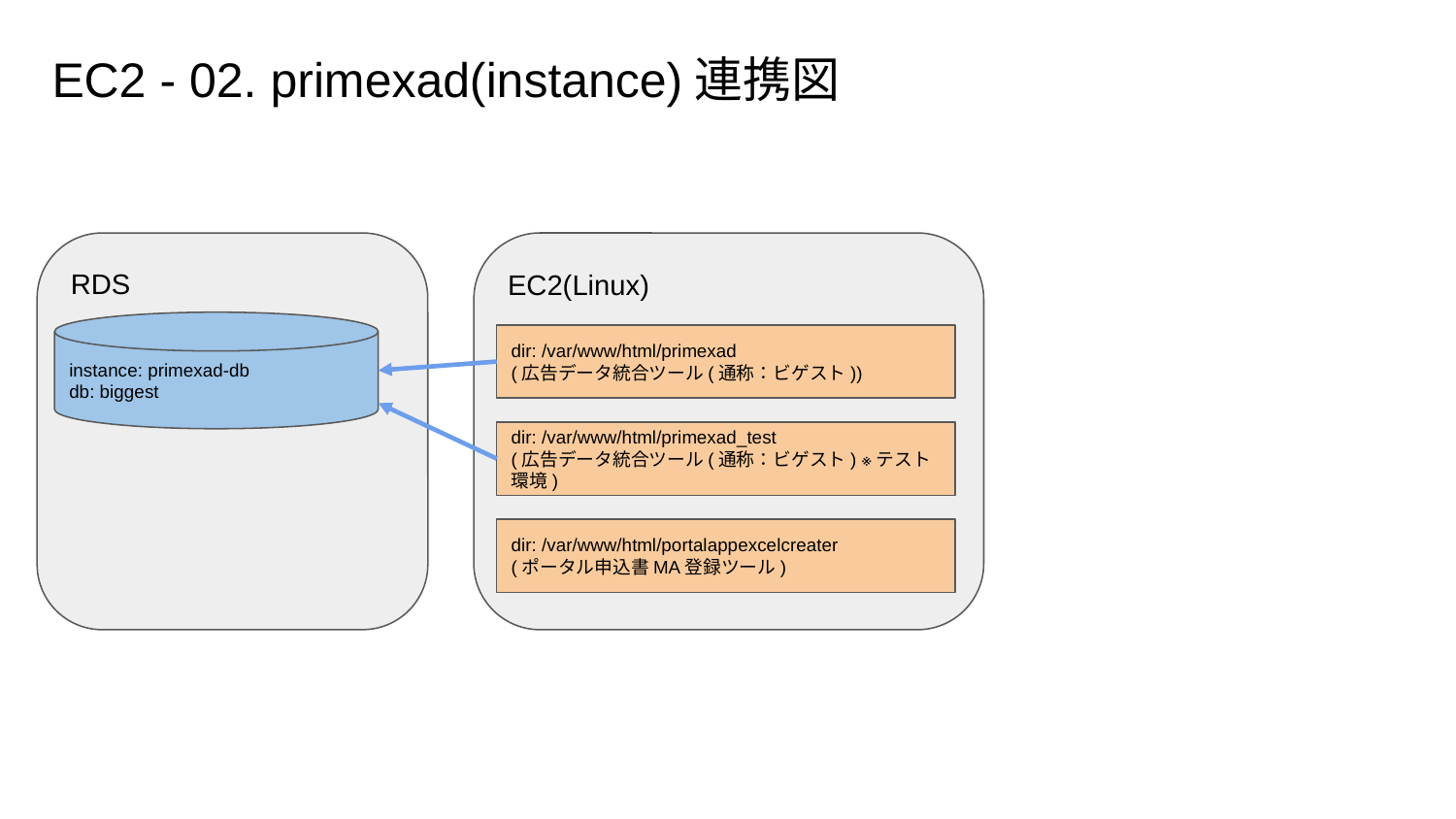

# EC2 - 02. primexad(instance)連携図
EC2(Linux)

RDS

instance: primexad-db
db: biggest
dir: /var/www/html/primexad
(広告データ統合ツール(通称：ビゲスト))
dir: /var/www/html/primexad_test
(広告データ統合ツール(通称：ビゲスト) ※テスト環境)
dir: /var/www/html/portalappexcelcreater
(ポータル申込書MA登録ツール)